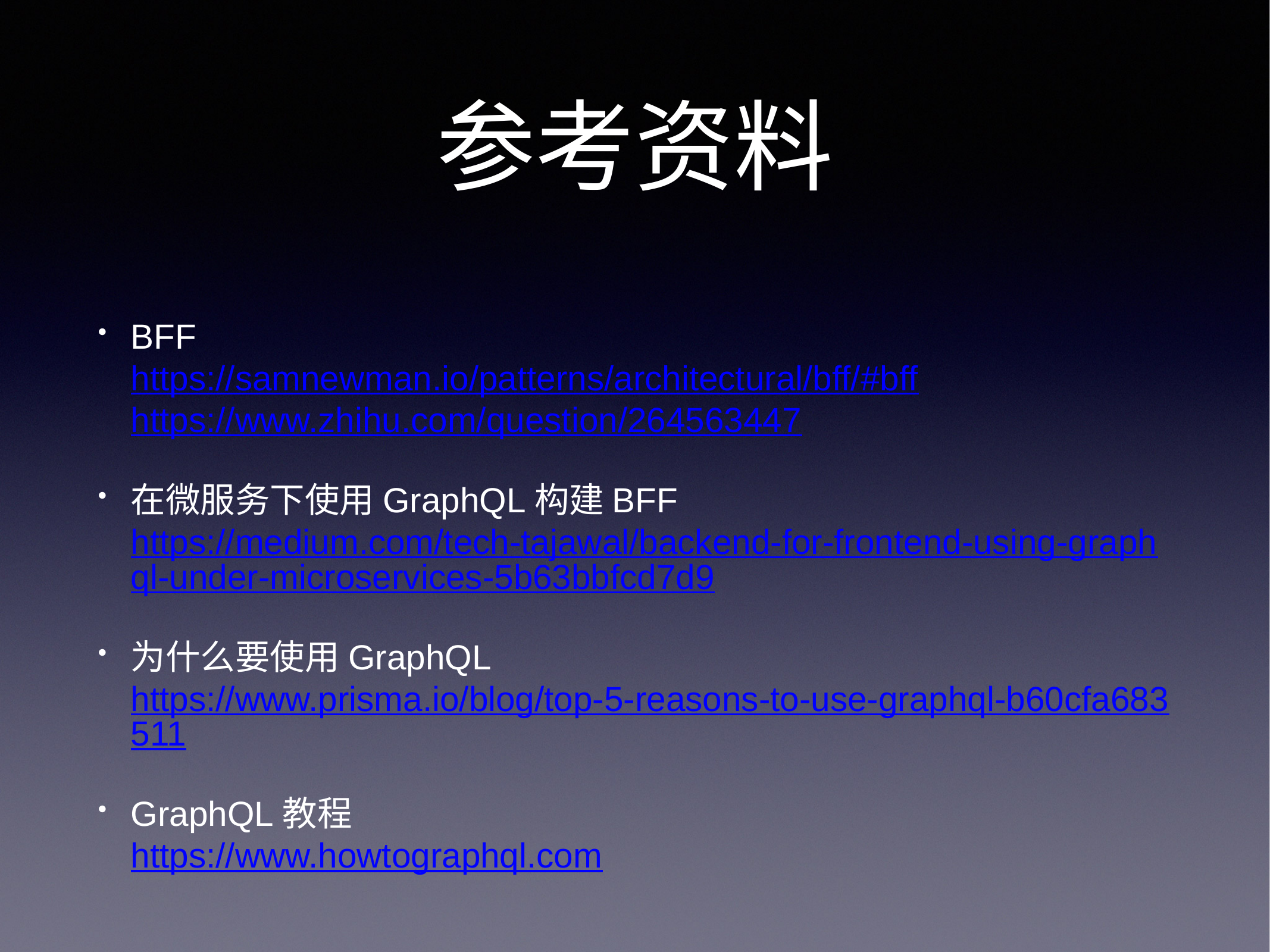

# 参考资料
BFF
https://samnewman.io/patterns/architectural/bff/#bff
https://www.zhihu.com/question/264563447
在微服务下使用GraphQL构建BFF
https://medium.com/tech-tajawal/backend-for-frontend-using-graphql-under-microservices-5b63bbfcd7d9
为什么要使用GraphQL
https://www.prisma.io/blog/top-5-reasons-to-use-graphql-b60cfa683511
GraphQL教程
https://www.howtographql.com